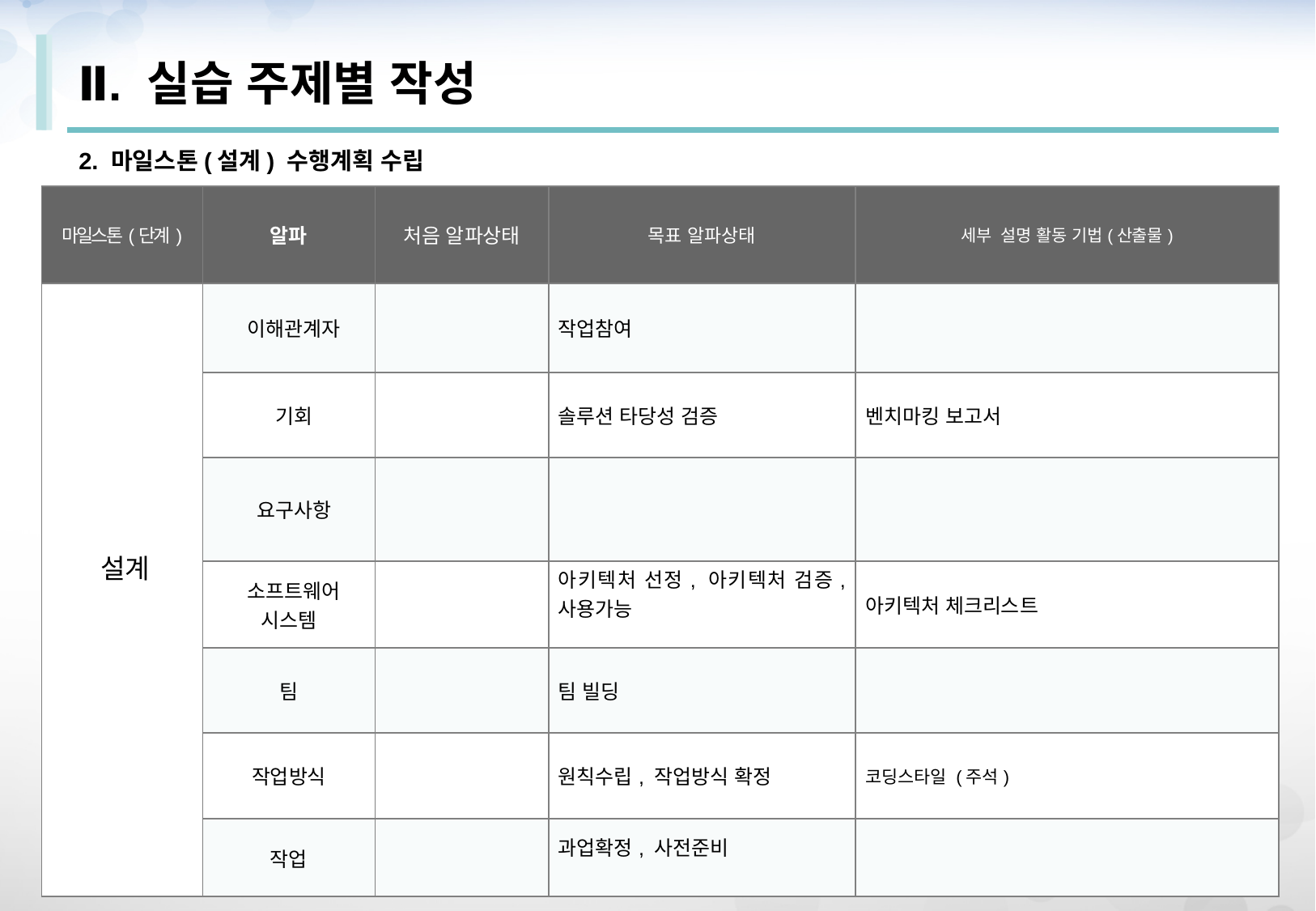

Ⅱ. 실습 주제별 작성
2. 마일스톤(설계) 수행계획 수립
| 마일스톤(단계) | 알파 | 처음 알파상태 | 목표 알파상태 | 세부 설명 활동 기법(산출물) |
| --- | --- | --- | --- | --- |
| 설계 | 이해관계자 |  | 작업참여 |  |
|  | 기회 |  | 솔루션 타당성 검증 | 벤치마킹 보고서 |
|  | 요구사항 |  |  |  |
|  | 소프트웨어 시스템 |  | 아키텍처 선정, 아키텍처 검증, 사용가능 | 아키텍처 체크리스트 |
|  | 팀 |  | 팀 빌딩 |  |
|  | 작업방식 |  | 원칙수립, 작업방식 확정 | 코딩스타일 (주석) |
|  | 작업 |  | 과업확정, 사전준비 |  |